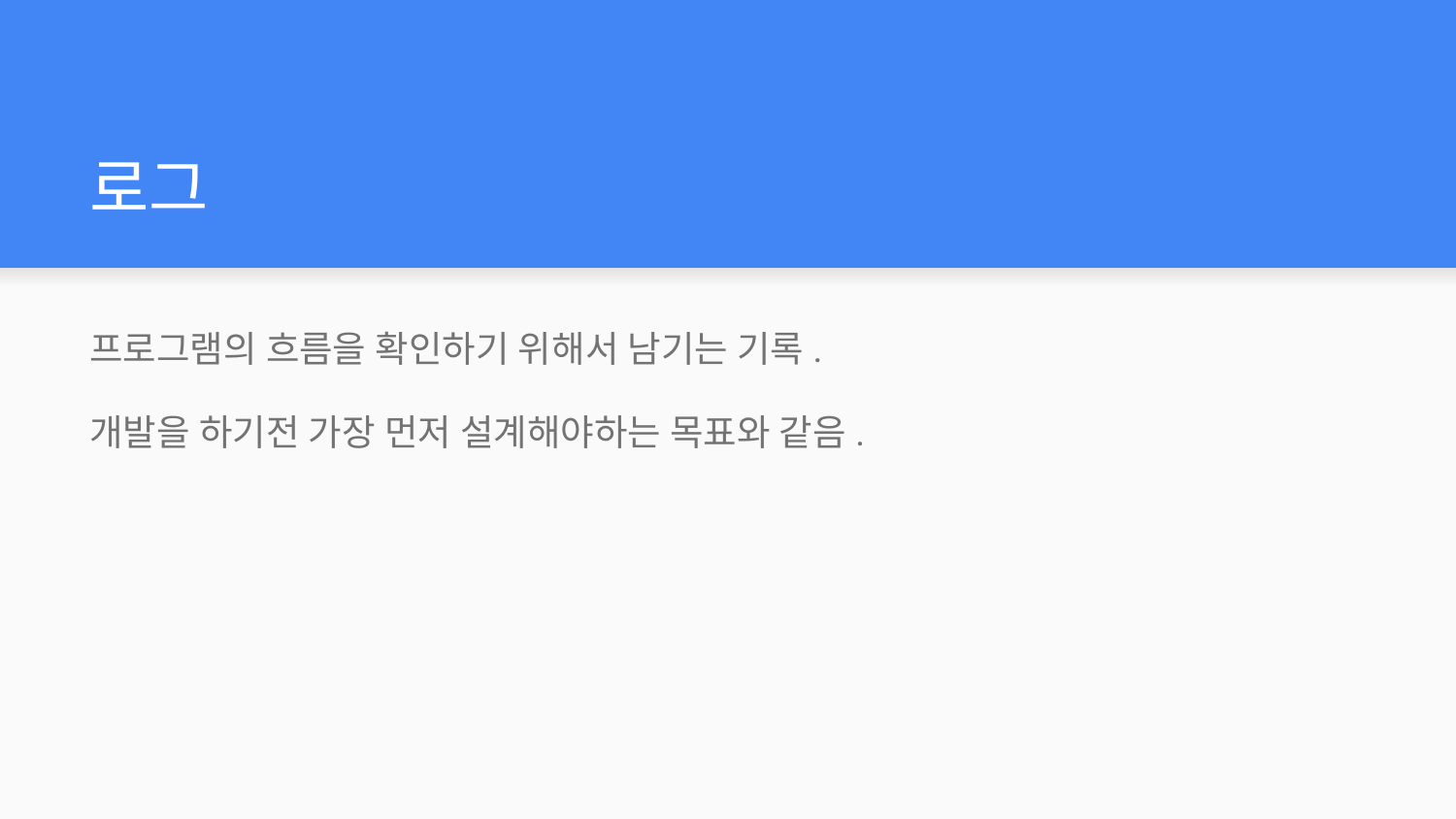

# 로그
프로그램의 흐름을 확인하기 위해서 남기는 기록.
개발을 하기전 가장 먼저 설계해야하는 목표와 같음.